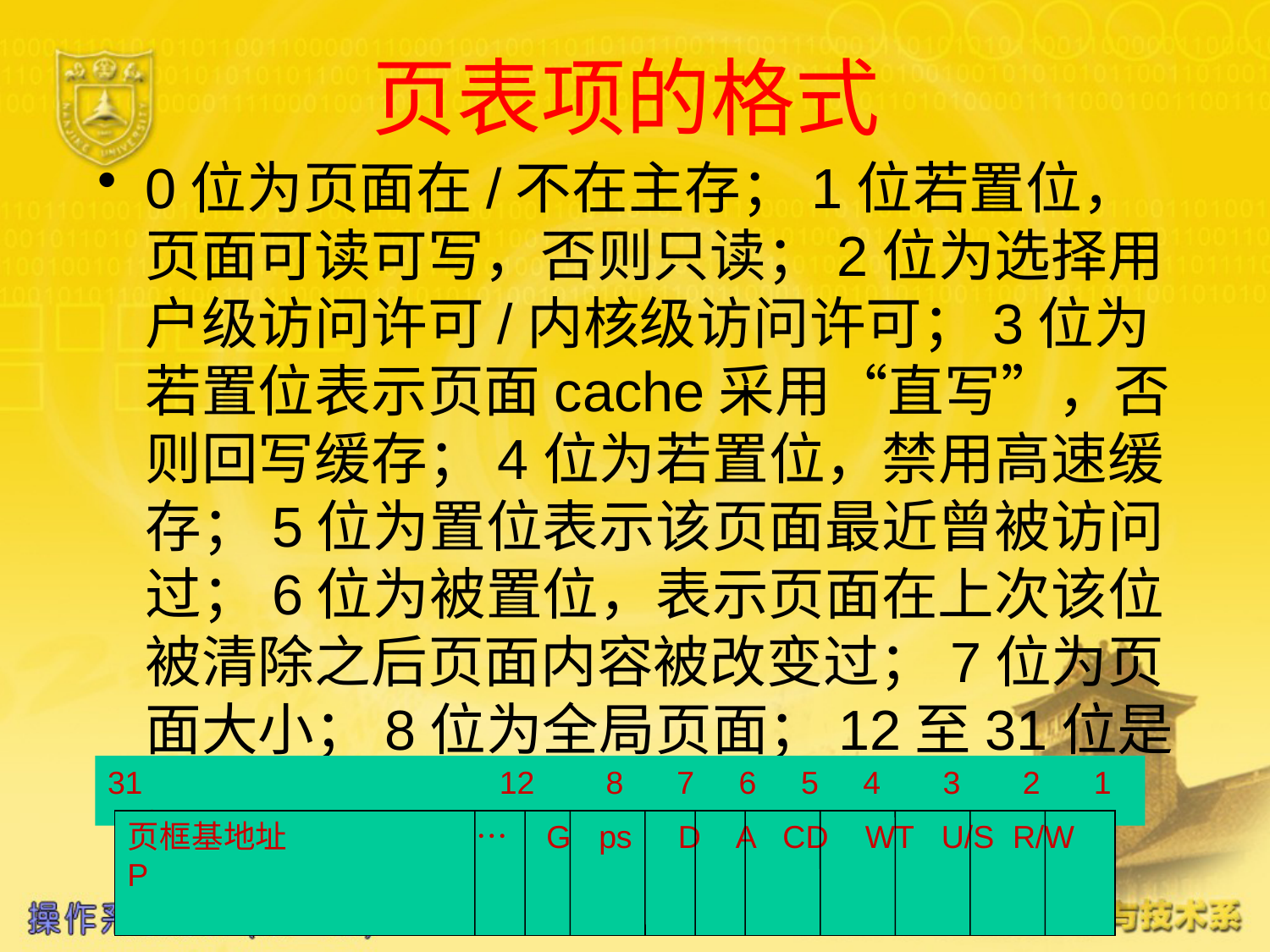

# 页表项的格式
0位为页面在/不在主存；1位若置位，页面可读可写，否则只读；2位为选择用户级访问许可/内核级访问许可；3位为若置位表示页面cache采用“直写”，否则回写缓存；4位为若置位，禁用高速缓存；5位为置位表示该页面最近曾被访问过；6位为被置位，表示页面在上次该位被清除之后页面内容被改变过；7位为页面大小；8位为全局页面；12至31位是页框基地址。

31                                        12        8      7     6     5     4       3       2      1       0
页框基地址                         …    G   ps     D    A   CD    WT   U/S  R/W    P